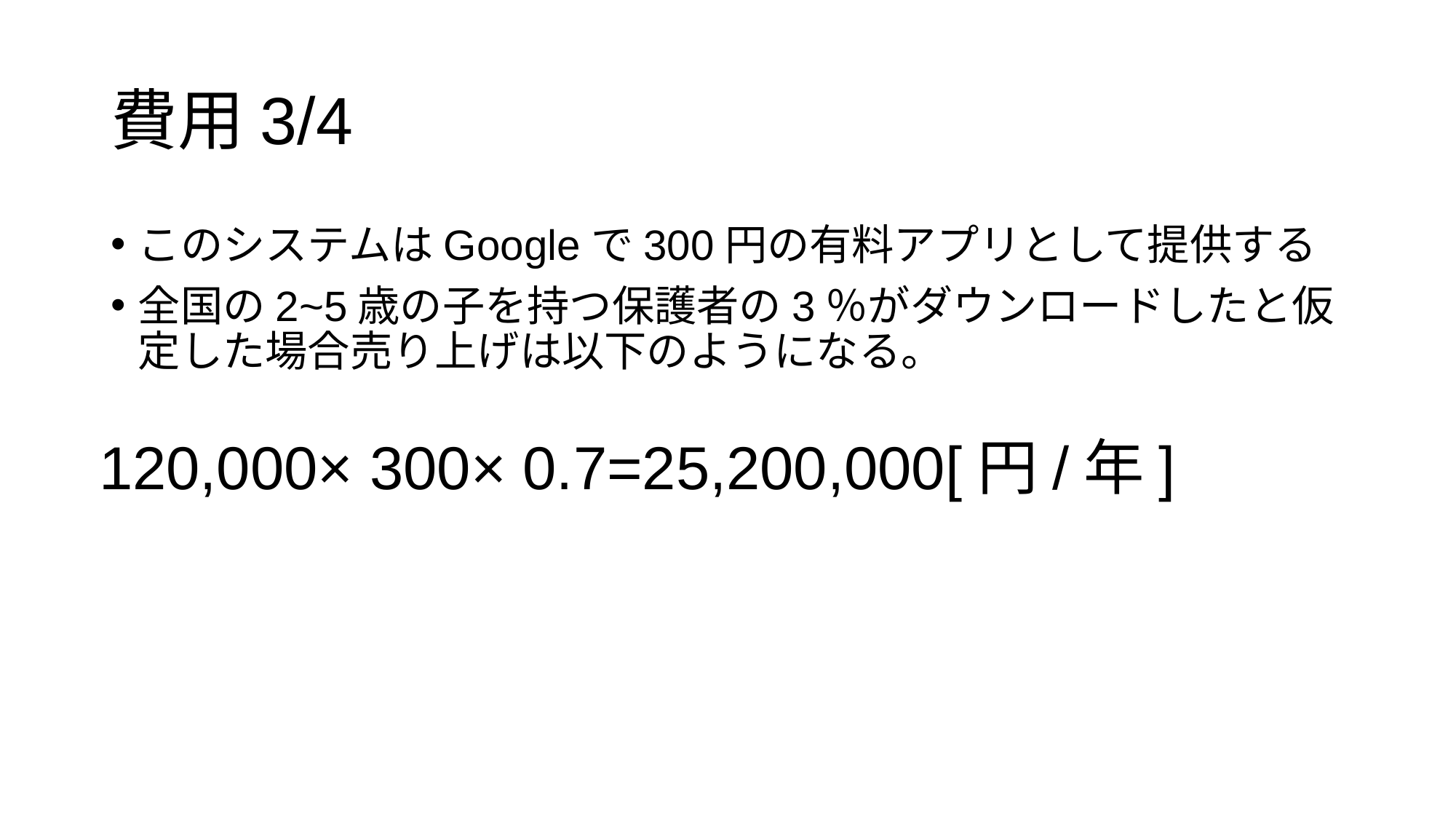

# 費用3/4
このシステムはGoogleで300円の有料アプリとして提供する
全国の2~5歳の子を持つ保護者の3％がダウンロードしたと仮定した場合売り上げは以下のようになる。
120,000× 300× 0.7=25,200,000[円/年]